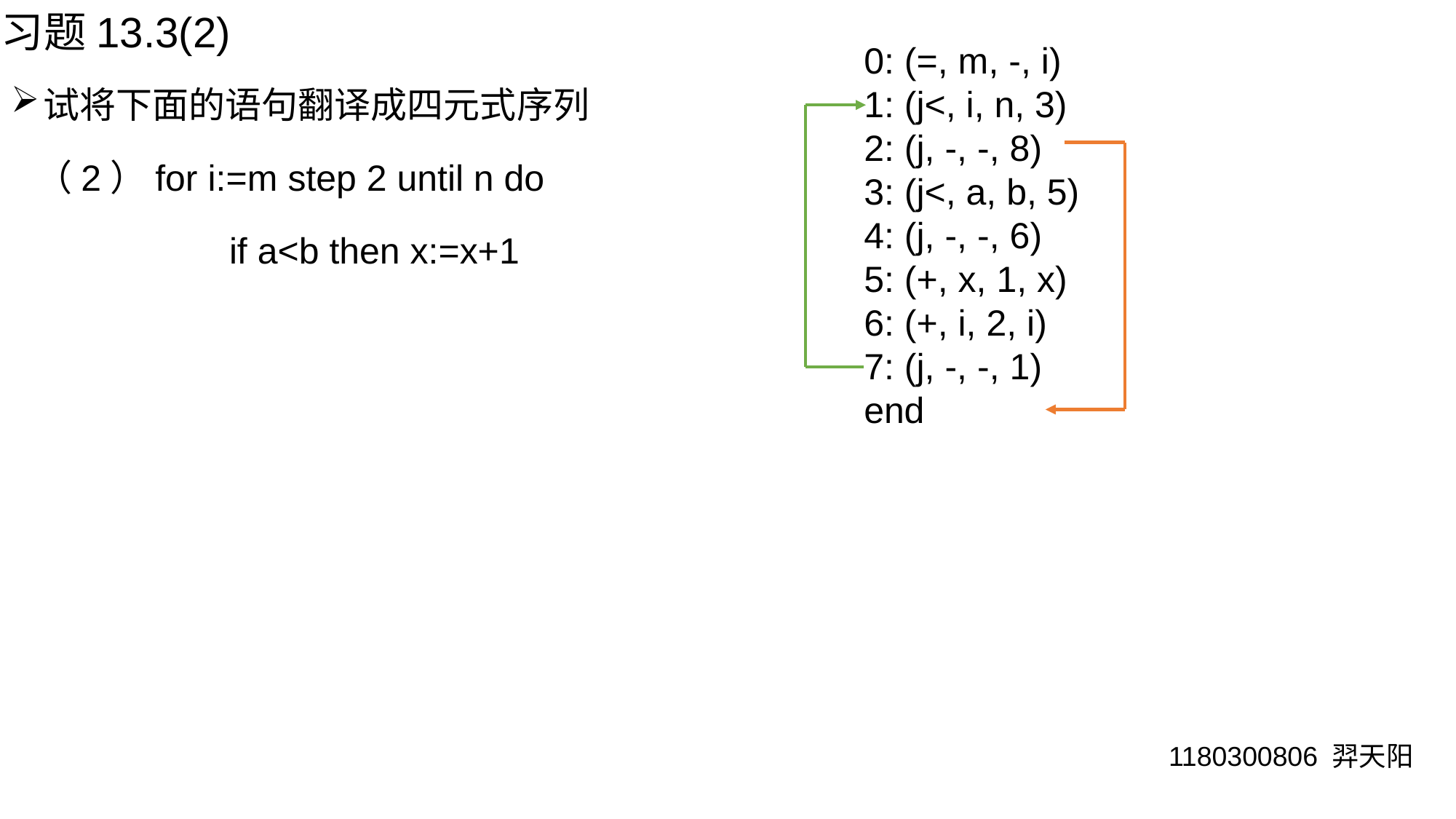

习题13.3(2)
0: (=, m, -, i)
1: (j<, i, n, 3)
2: (j, -, -, 8)
3: (j<, a, b, 5)
4: (j, -, -, 6)
5: (+, x, 1, x)
6: (+, i, 2, i)
7: (j, -, -, 1)
end
试将下面的语句翻译成四元式序列
  （2）for i:=m step 2 until n do
		if a<b then x:=x+1

1180300806 羿天阳